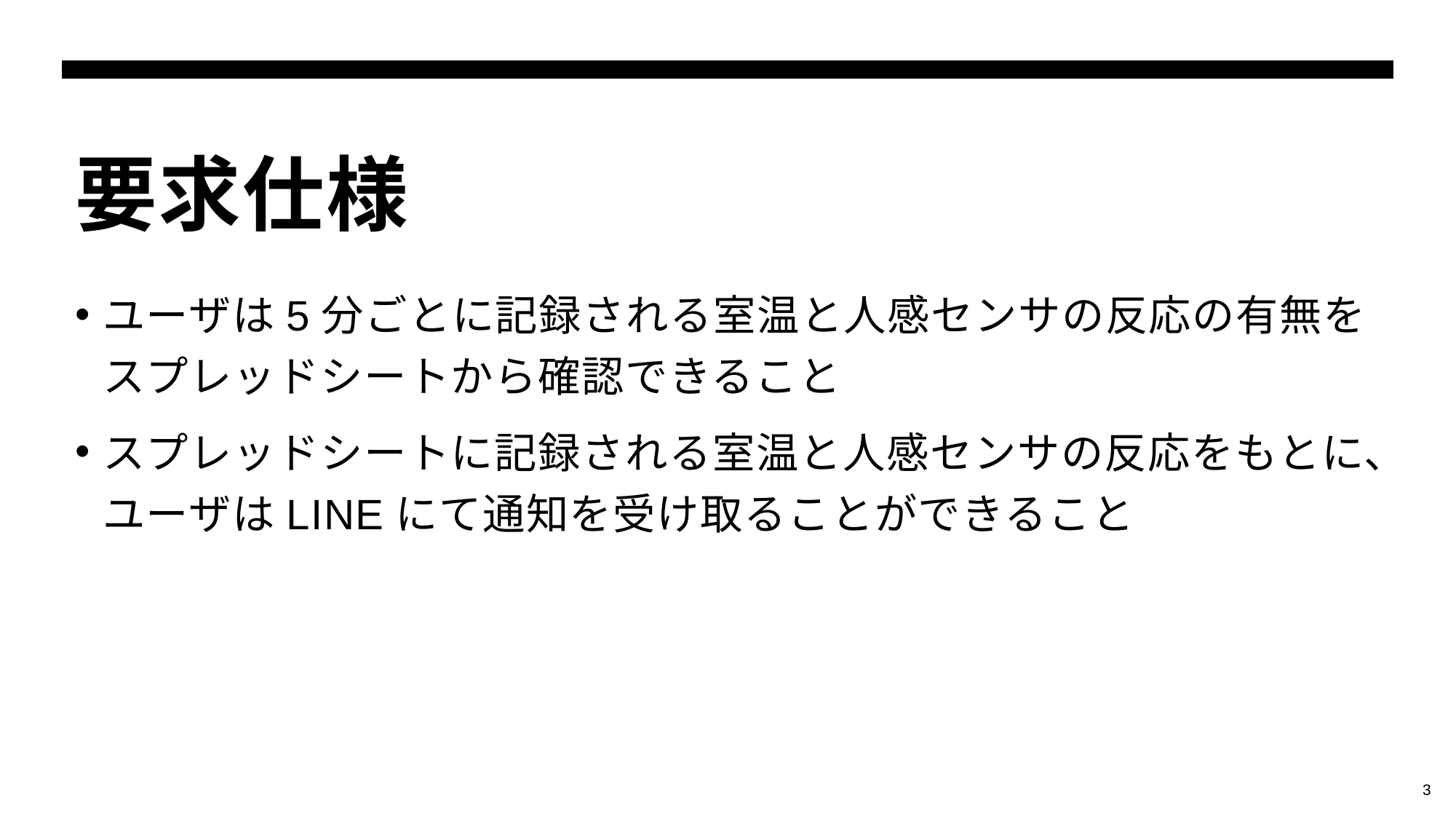

# 要求仕様
ユーザは5分ごとに記録される室温と人感センサの反応の有無をスプレッドシートから確認できること
スプレッドシートに記録される室温と人感センサの反応をもとに、ユーザはLINEにて通知を受け取ることができること
3